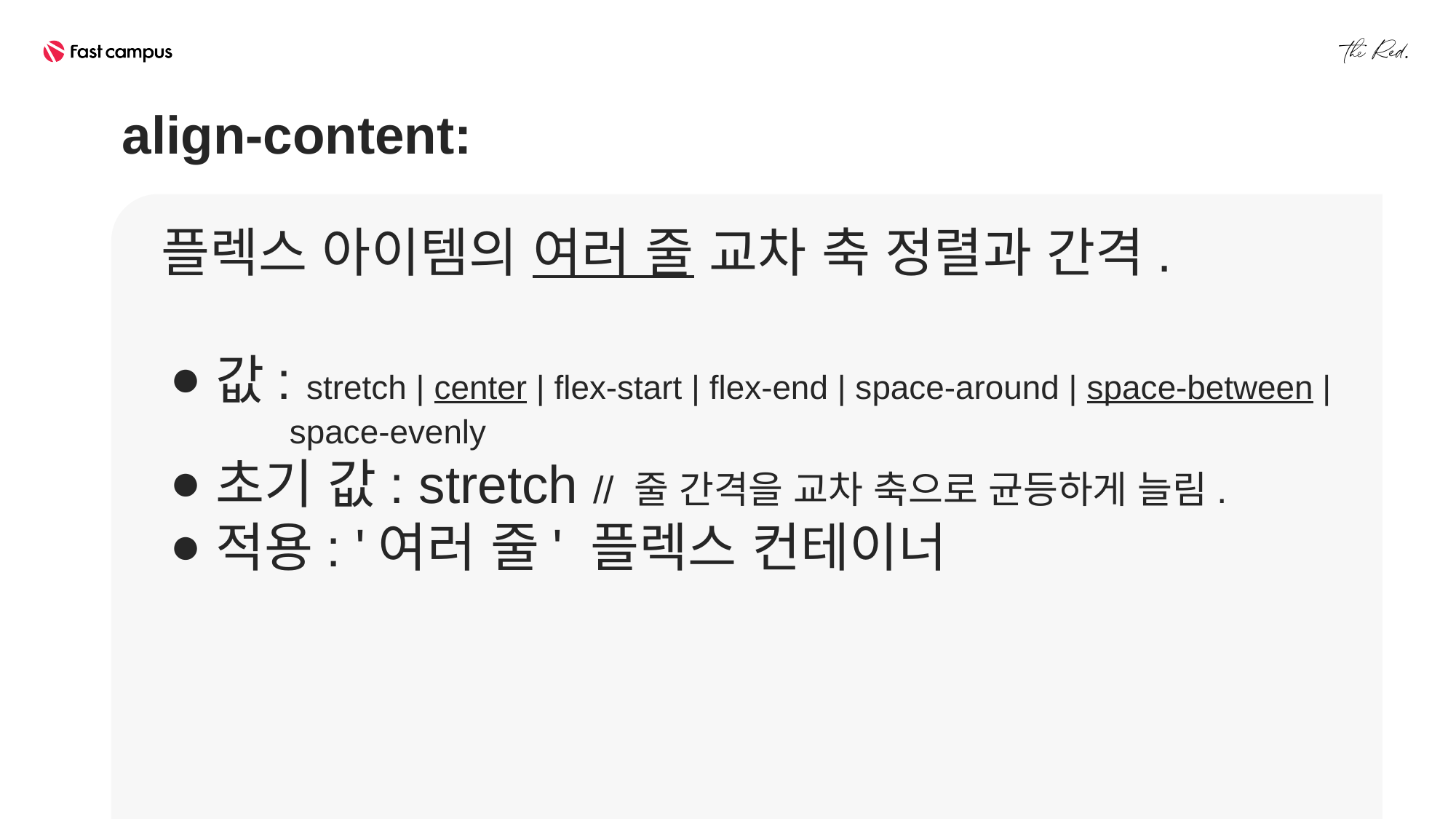

align-content:
플렉스 아이템의 여러 줄 교차 축 정렬과 간격.

값: stretch | center | flex-start | flex-end | space-around | space-between |
        space-evenly
초기 값: stretch // 줄 간격을 교차 축으로 균등하게 늘림.
적용: '여러 줄' 플렉스 컨테이너